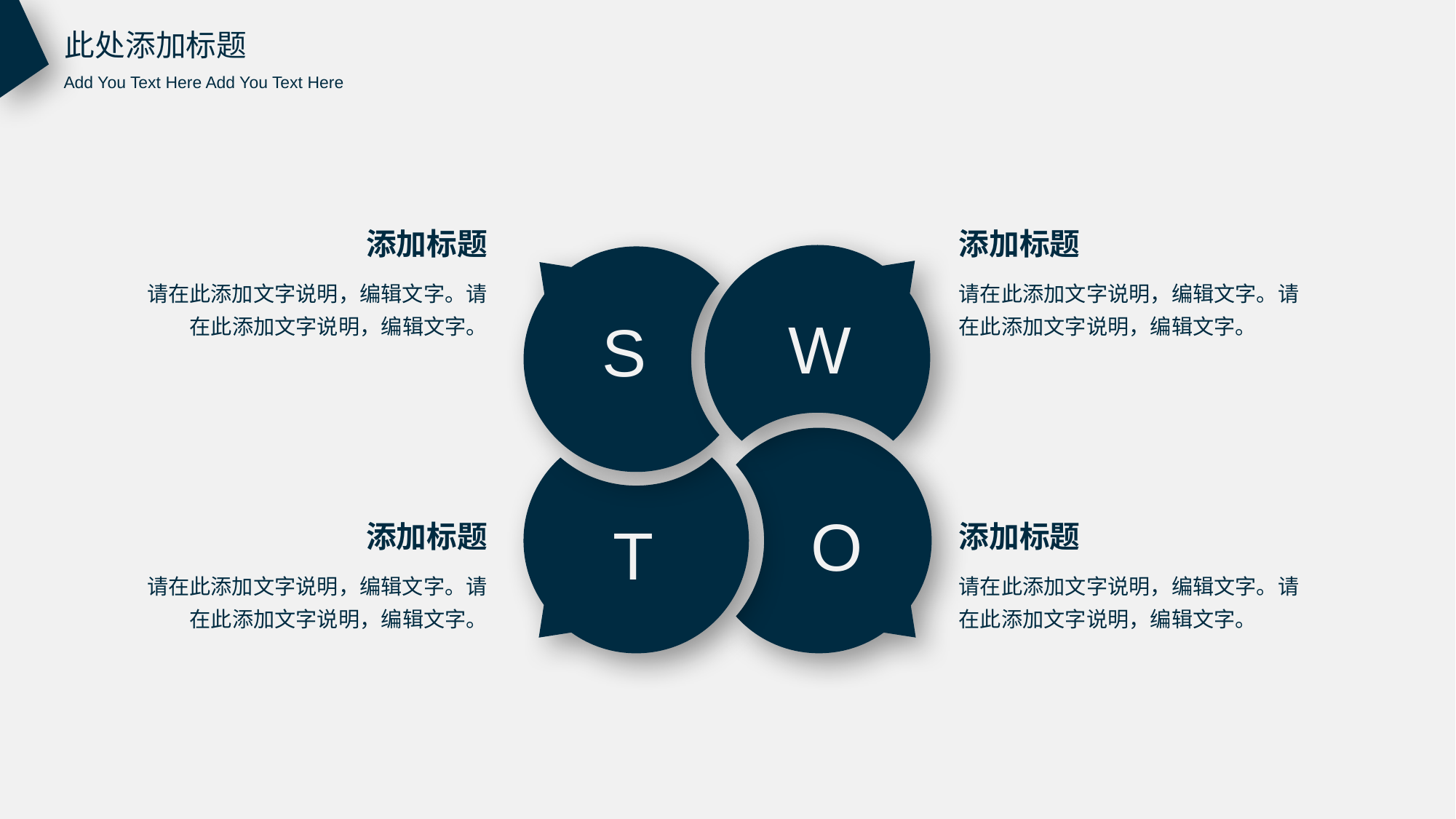

此处添加标题
Add You Text Here Add You Text Here
添加标题
添加标题

请在此添加文字说明，编辑文字。请在此添加文字说明，编辑文字。
请在此添加文字说明，编辑文字。请在此添加文字说明，编辑文字。
W
S

O
添加标题
添加标题
T
请在此添加文字说明，编辑文字。请在此添加文字说明，编辑文字。
请在此添加文字说明，编辑文字。请在此添加文字说明，编辑文字。